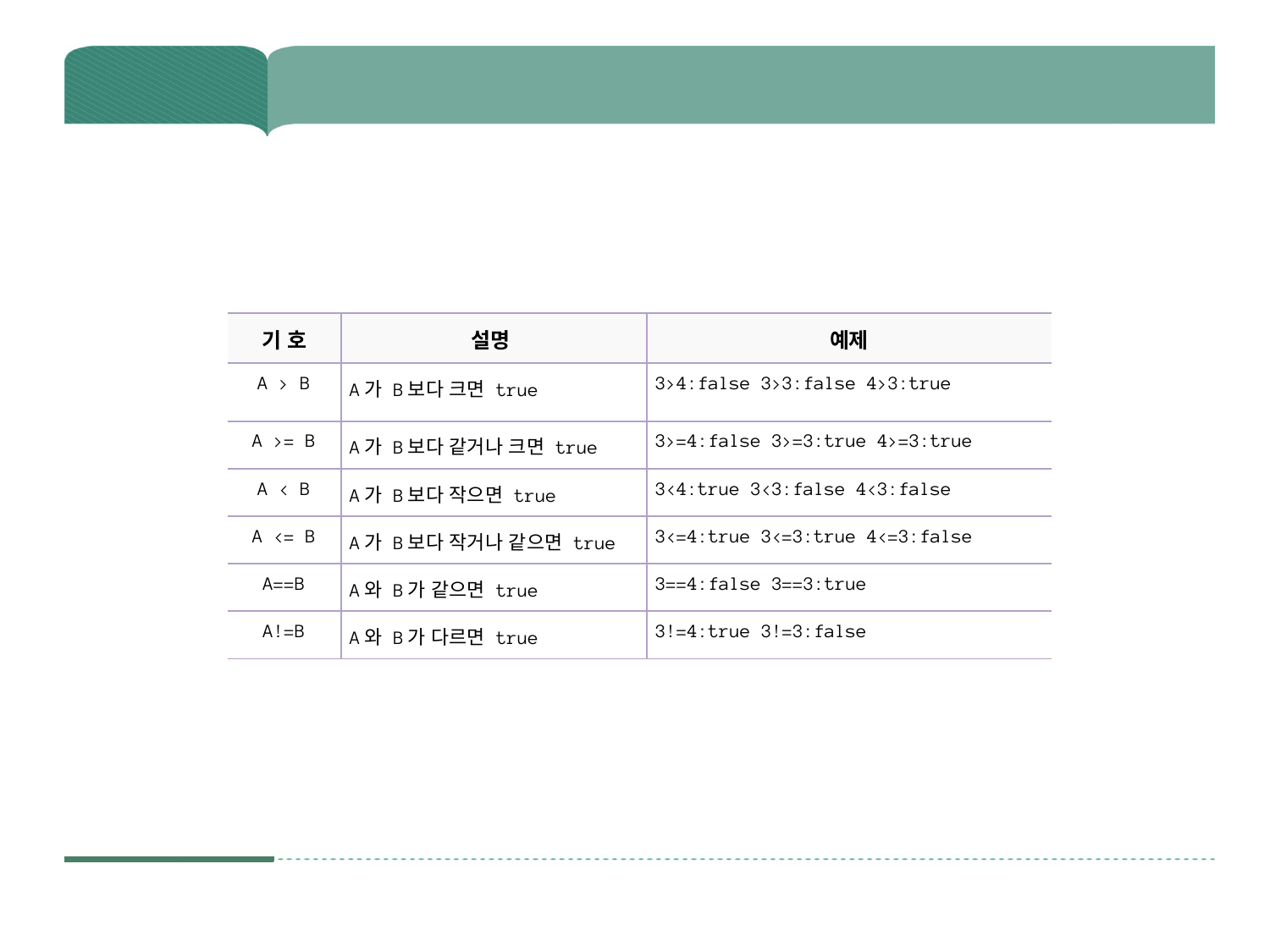

#
| 기 호 | 설명 | 예제 |
| --- | --- | --- |
| A > B | A가 B보다 크면 true | 3>4:false 3>3:false 4>3:true |
| A >= B | A가 B보다 같거나 크면 true | 3>=4:false 3>=3:true 4>=3:true |
| A < B | A가 B보다 작으면 true | 3<4:true 3<3:false 4<3:false |
| A <= B | A가 B보다 작거나 같으면 true | 3<=4:true 3<=3:true 4<=3:false |
| A==B | A와 B가 같으면 true | 3==4:false 3==3:true |
| A!=B | A와 B가 다르면 true | 3!=4:true 3!=3:false |